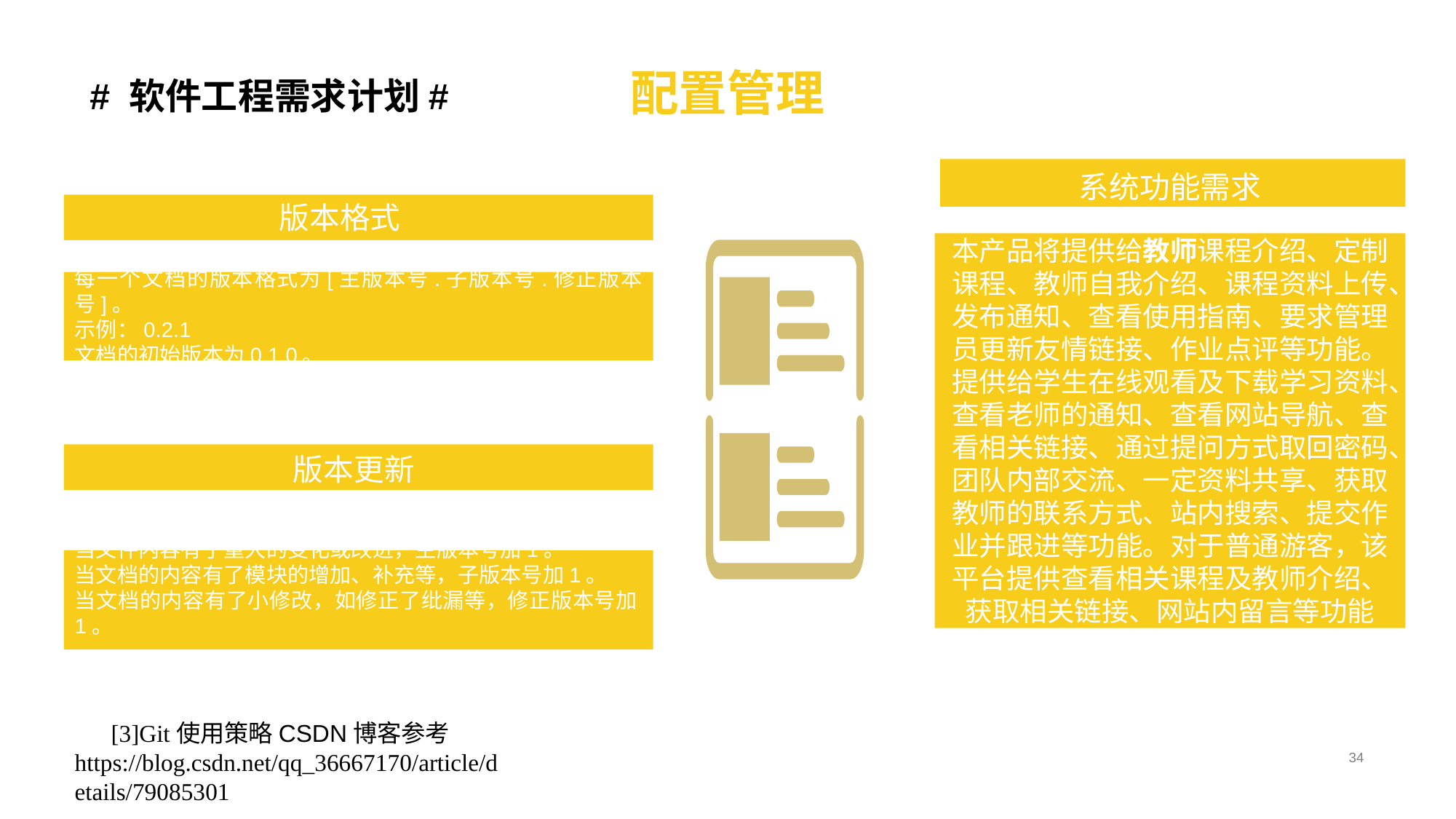

# # 软件工程需求计划#
配置管理

系统功能需求
版本格式

本产品将提供给教师课程介绍、定制课程、教师自我介绍、课程资料上传、发布通知、查看使用指南、要求管理员更新友情链接、作业点评等功能。提供给学生在线观看及下载学习资料、查看老师的通知、查看网站导航、查看相关链接、通过提问方式取回密码、团队内部交流、一定资料共享、获取教师的联系方式、站内搜索、提交作业并跟进等功能。对于普通游客，该平台提供查看相关课程及教师介绍、获取相关链接、网站内留言等功能

每一个文档的版本格式为[主版本号.子版本号.修正版本号]。
示例：0.2.1
文档的初始版本为0.1.0。

版本更新
当文件内容有了重大的变化或改进，主版本号加1。
当文档的内容有了模块的增加、补充等，子版本号加1。
当文档的内容有了小修改，如修正了纰漏等，修正版本号加1。

[3]Git使用策略CSDN博客参考 https://blog.csdn.net/qq_36667170/article/details/79085301
34